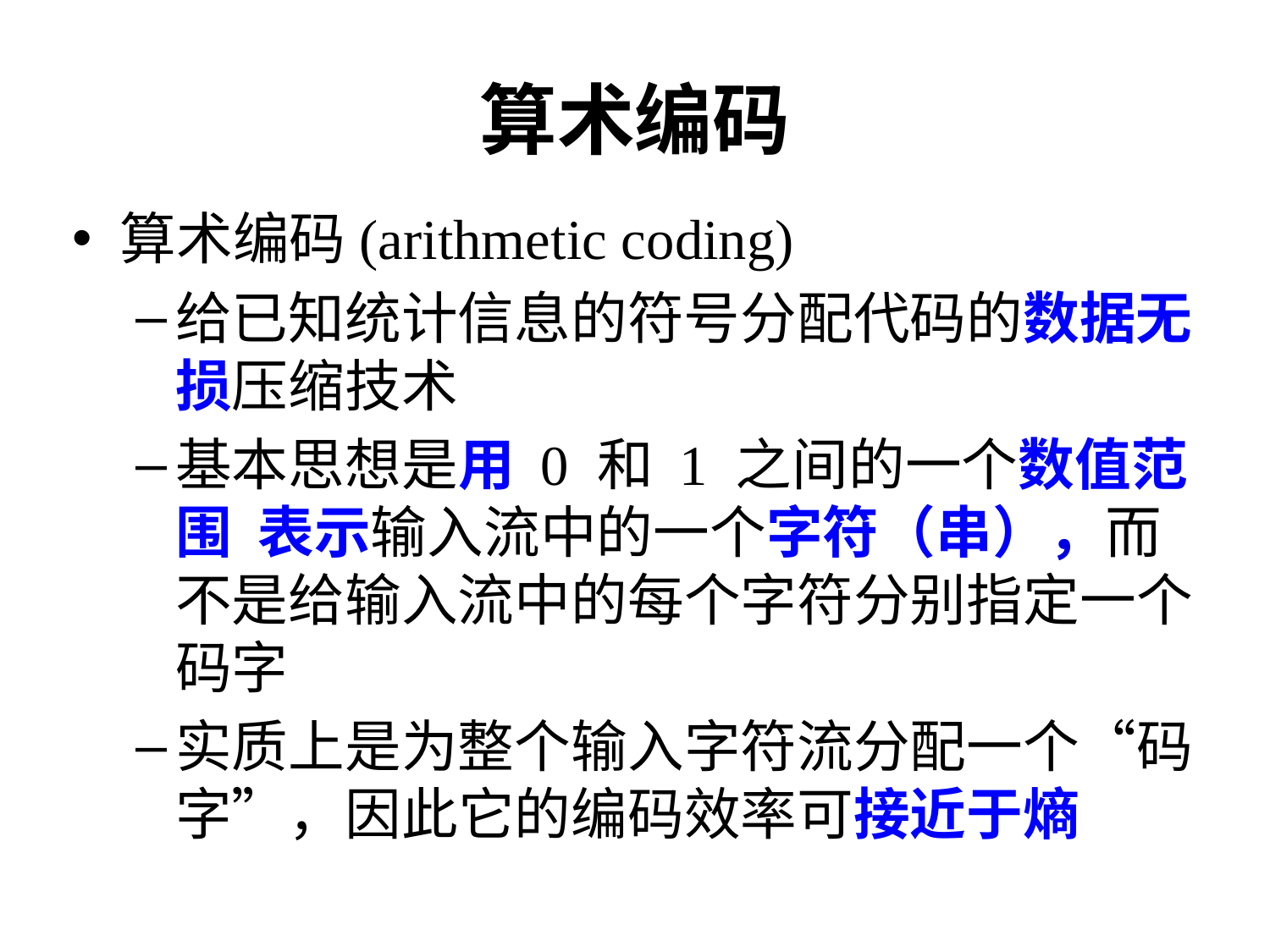

# 算术编码
算术编码(arithmetic coding)
给已知统计信息的符号分配代码的数据无损压缩技术
基本思想是用 0 和 1 之间的一个数值范围  表示输入流中的一个字符（串），而不是给输入流中的每个字符分别指定一个码字
实质上是为整个输入字符流分配一个“码字”，因此它的编码效率可接近于熵